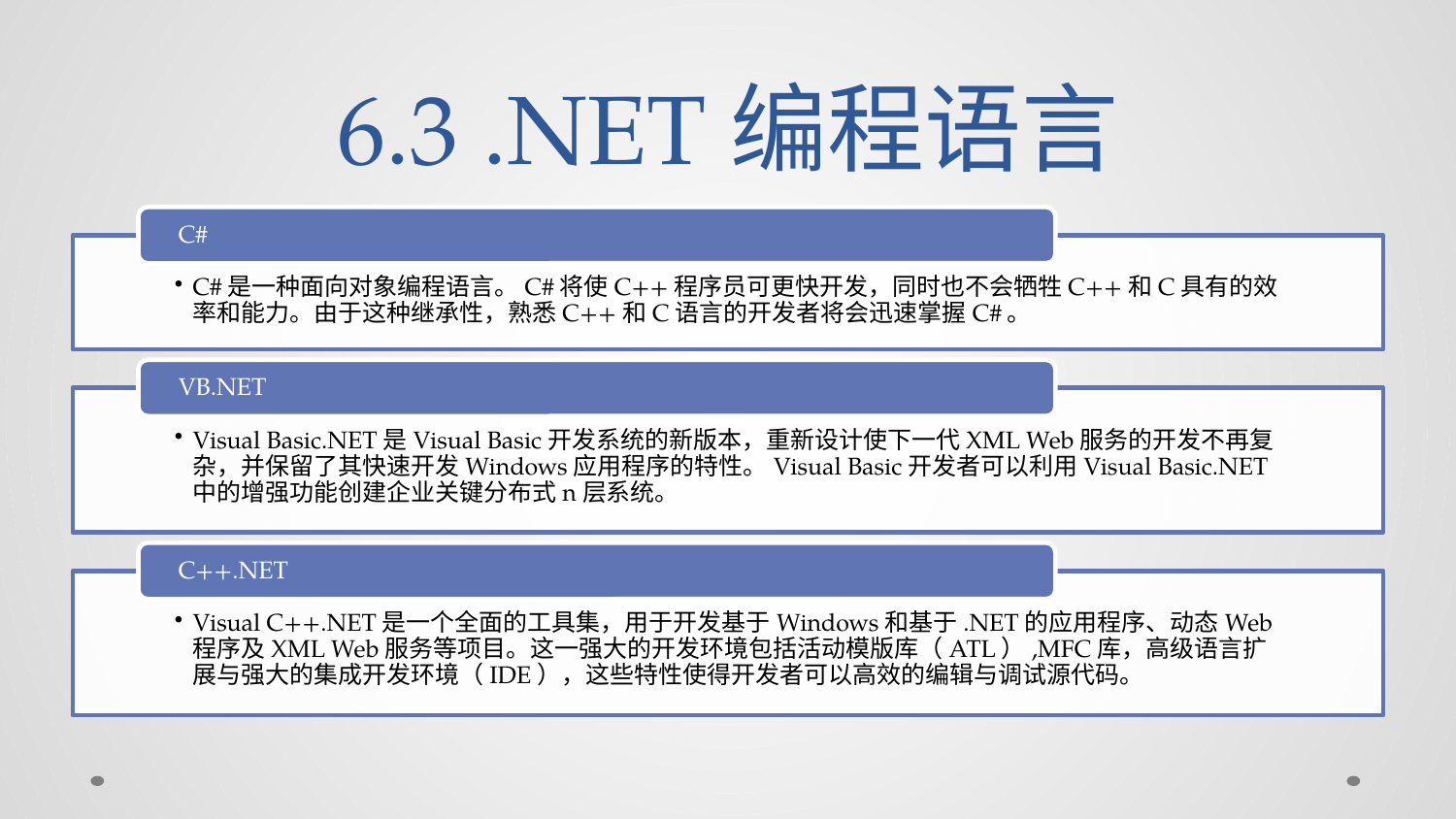

# 6.3 .NET编程语言
C#是一种面向对象编程语言。C#将使C++程序员可更快开发，同时也不会牺牲C++和C具有的效率和能力。由于这种继承性，熟悉C++和C语言的开发者将会迅速掌握C#。
C#
Visual Basic.NET是Visual Basic开发系统的新版本，重新设计使下一代XML Web服务的开发不再复杂，并保留了其快速开发Windows应用程序的特性。Visual Basic开发者可以利用Visual Basic.NET中的增强功能创建企业关键分布式n层系统。
VB.NET
Visual C++.NET是一个全面的工具集，用于开发基于Windows和基于.NET的应用程序、动态Web程序及XML Web服务等项目。这一强大的开发环境包括活动模版库（ATL）,MFC库，高级语言扩展与强大的集成开发环境（IDE），这些特性使得开发者可以高效的编辑与调试源代码。
C++.NET